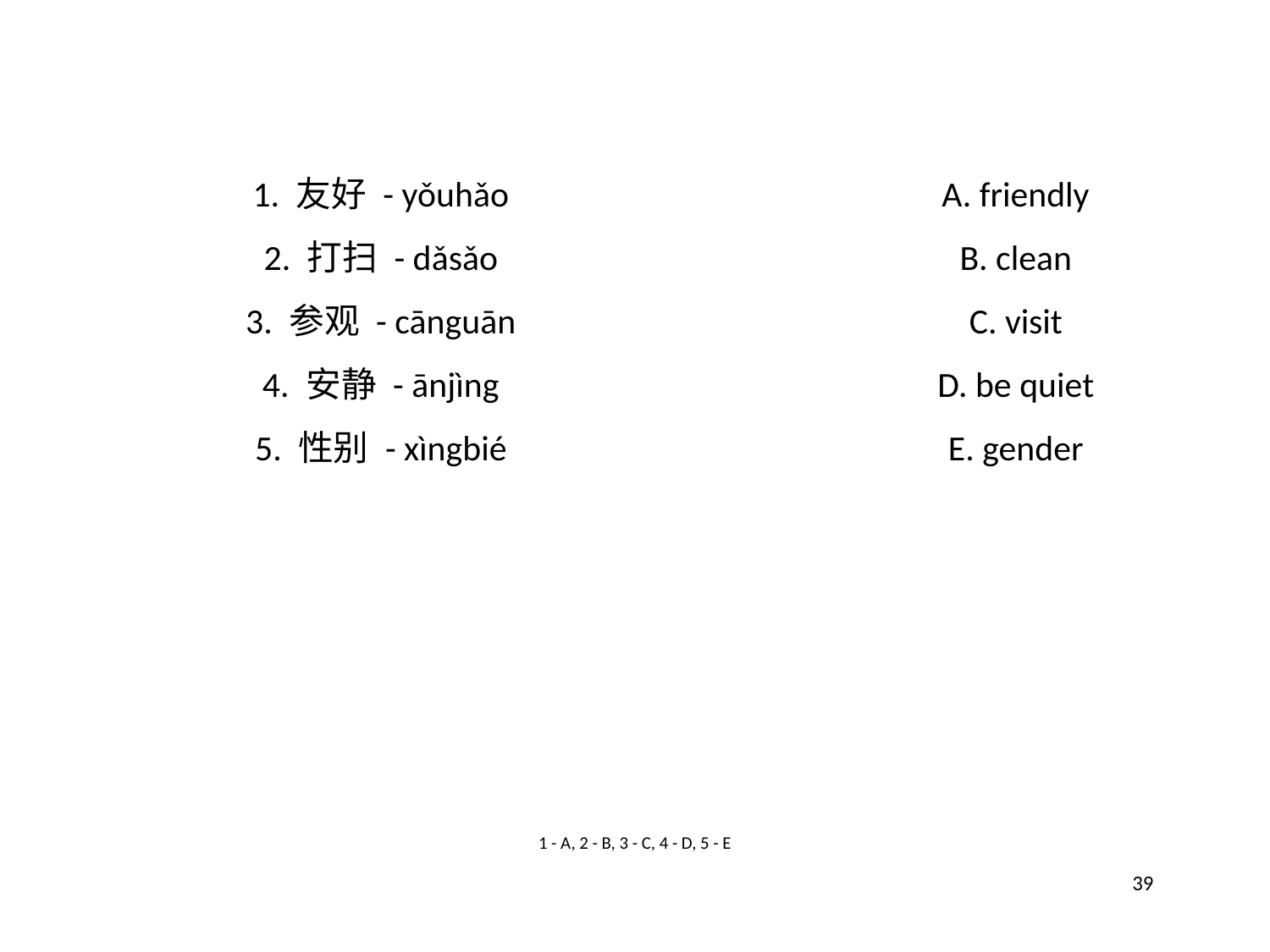

1. 友好 - yǒuhǎo

A. friendly

2. 打扫 - dǎsǎo

B. clean

3. 参观 - cānguān

C. visit

4. 安静 - ānjìng

D. be quiet

5. 性别 - xìngbié

E. gender
1 - A, 2 - B, 3 - C, 4 - D, 5 - E

39